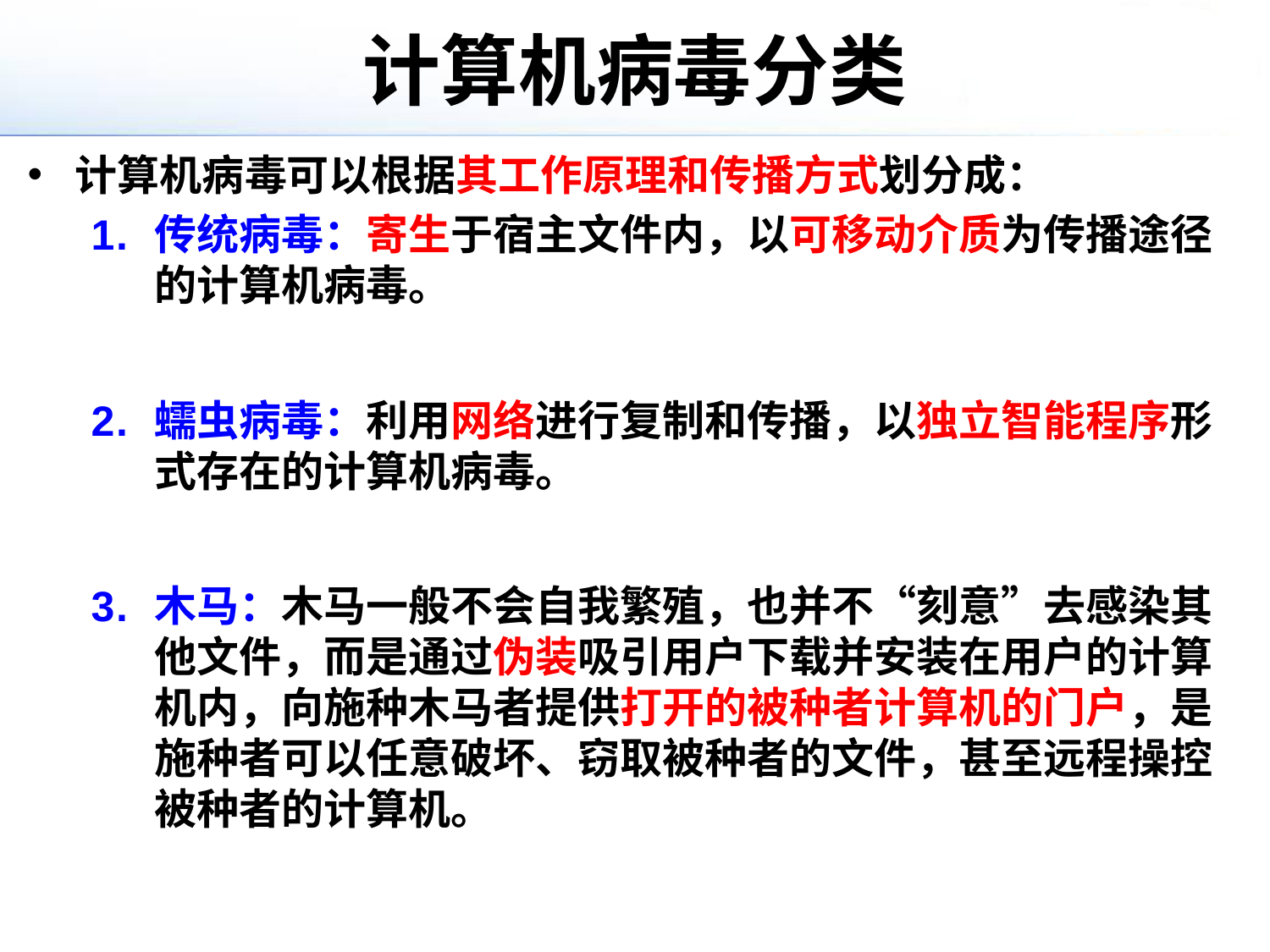

# 计算机病毒分类
计算机病毒可以根据其工作原理和传播方式划分成：
传统病毒：寄生于宿主文件内，以可移动介质为传播途径的计算机病毒。

蠕虫病毒：利用网络进行复制和传播，以独立智能程序形式存在的计算机病毒。

木马：木马一般不会自我繁殖，也并不“刻意”去感染其他文件，而是通过伪装吸引用户下载并安装在用户的计算机内，向施种木马者提供打开的被种者计算机的门户，是施种者可以任意破坏、窃取被种者的文件，甚至远程操控被种者的计算机。